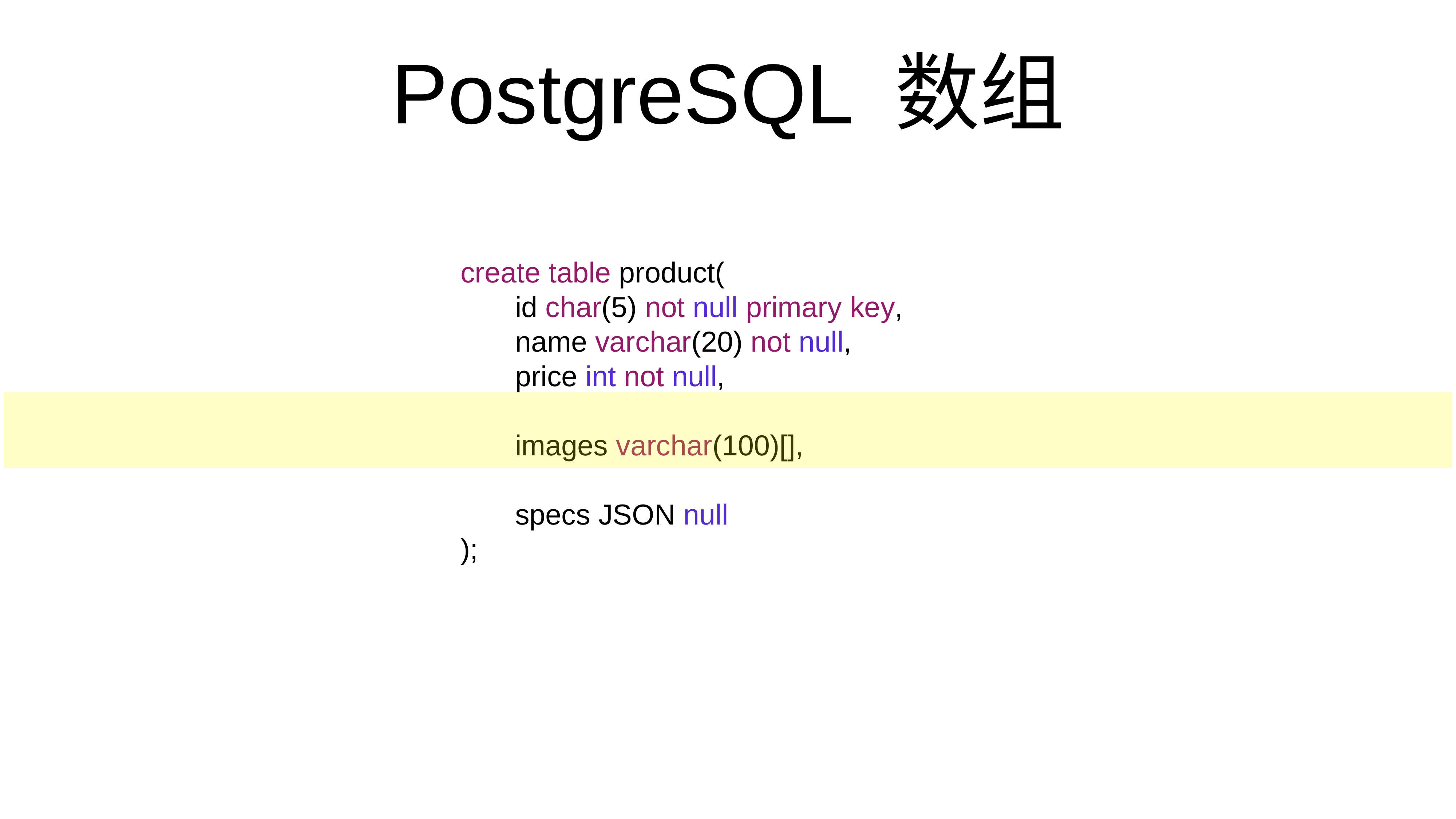

# PostgreSQL 数组
create table product(
	id char(5) not null primary key,
	name varchar(20) not null,
	price int not null,

	images varchar(100)[],

	specs JSON null
);